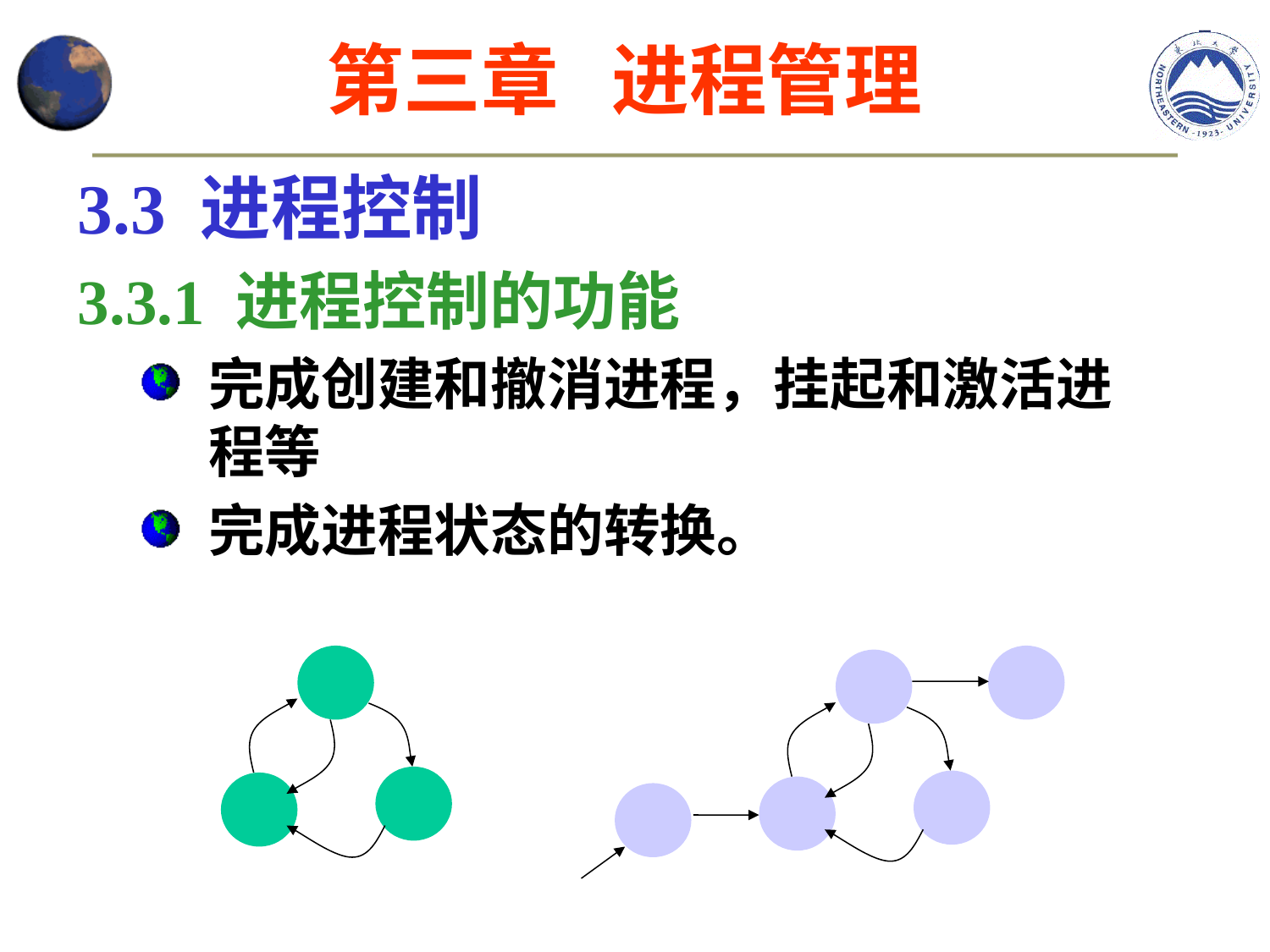

第三章   进程管理
3.3 进程控制
3.3.1 进程控制的功能
完成创建和撤消进程，挂起和激活进程等
完成进程状态的转换。